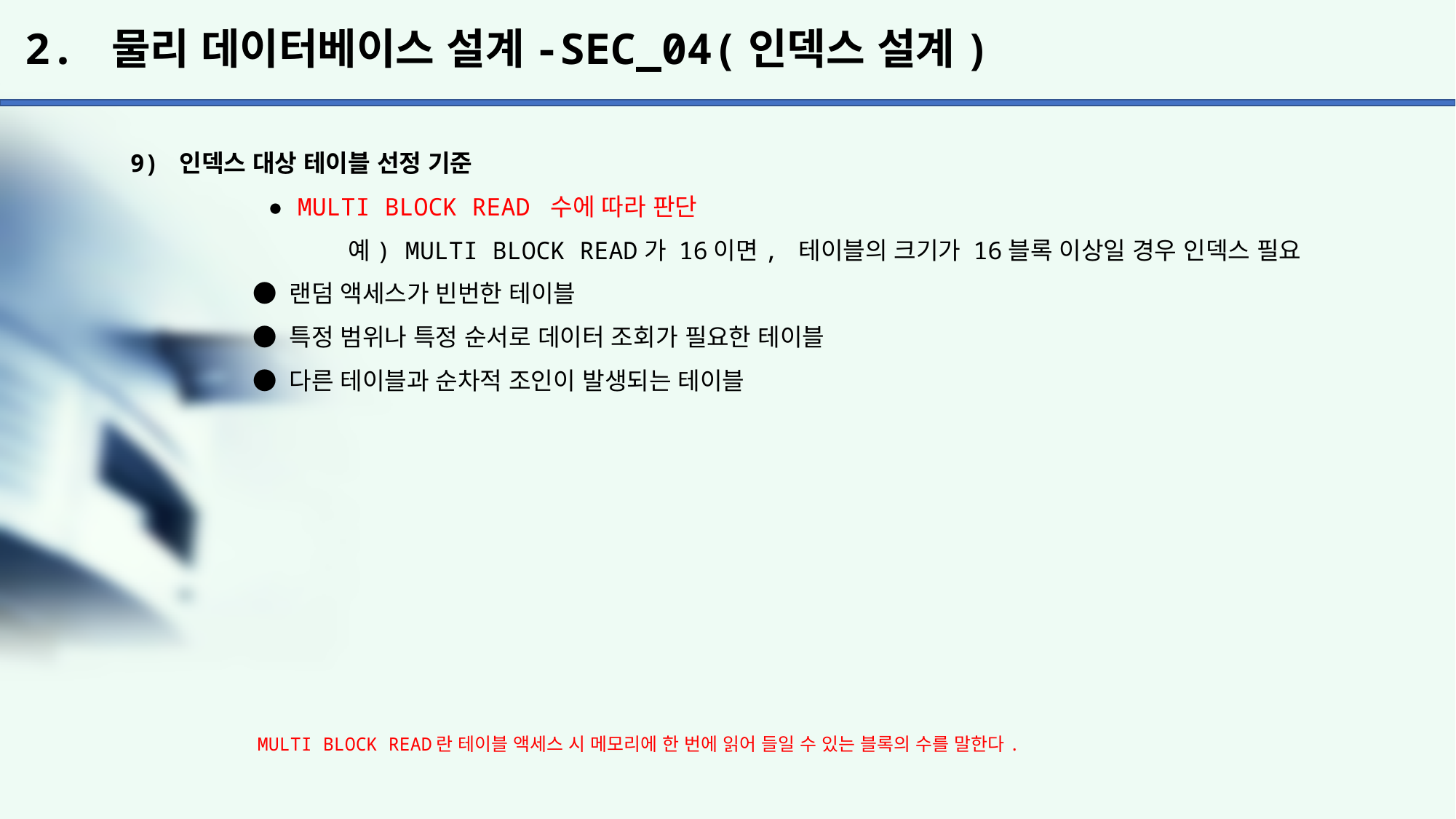

# 2. 물리 데이터베이스 설계-SEC_04(인덱스 설계)
9) 인덱스 대상 테이블 선정 기준
	  ● MULTI BLOCK READ 수에 따라 판단
		예) MULTI BLOCK READ가 16이면, 테이블의 크기가 16블록 이상일 경우 인덱스 필요
	  ● 랜덤 액세스가 빈번한 테이블
	  ● 특정 범위나 특정 순서로 데이터 조회가 필요한 테이블
	  ● 다른 테이블과 순차적 조인이 발생되는 테이블
MULTI BLOCK READ란 테이블 액세스 시 메모리에 한 번에 읽어 들일 수 있는 블록의 수를 말한다.